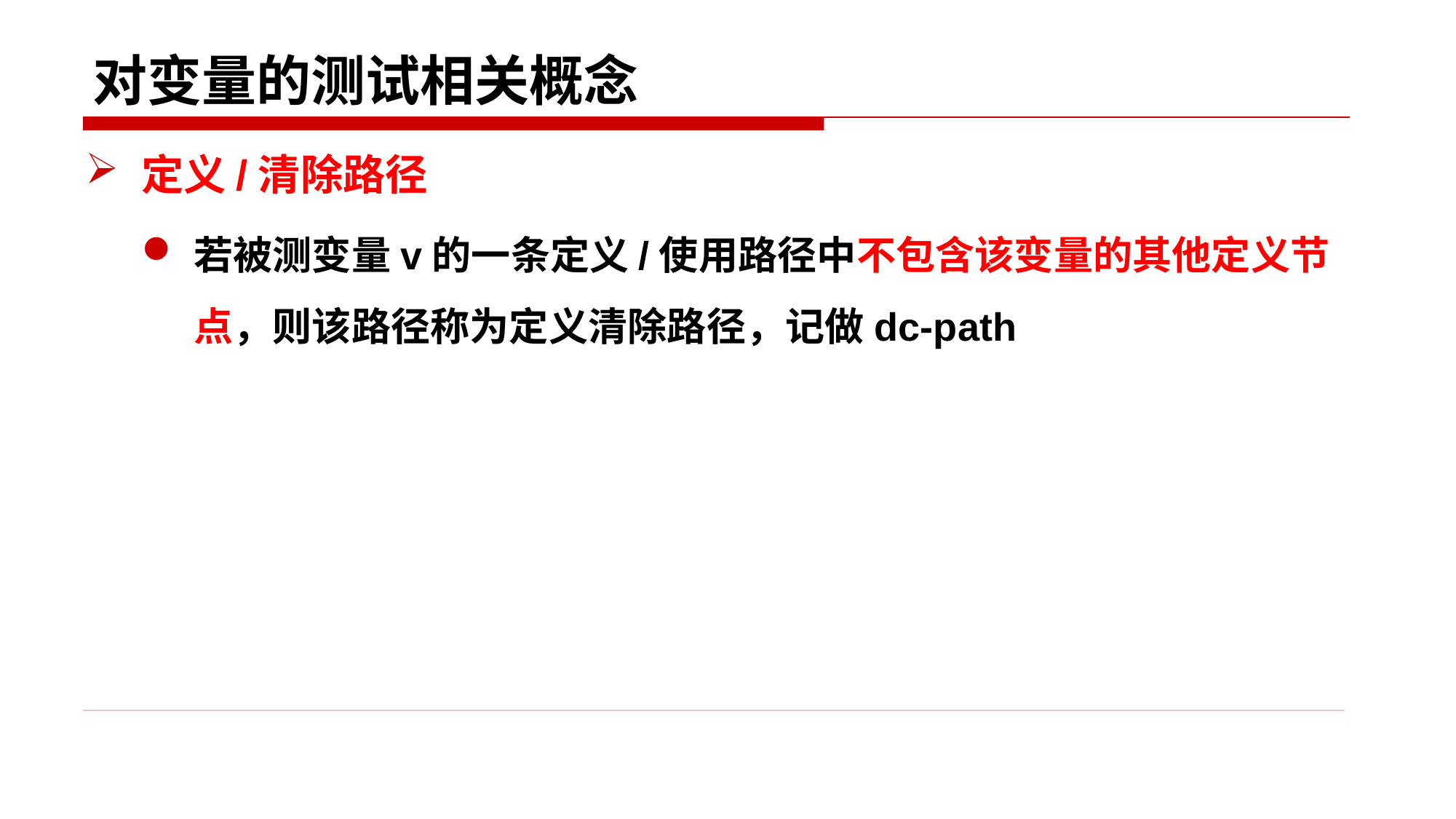

# 对变量的测试相关概念
定义/清除路径
若被测变量v的一条定义/使用路径中不包含该变量的其他定义节点，则该路径称为定义清除路径，记做dc-path